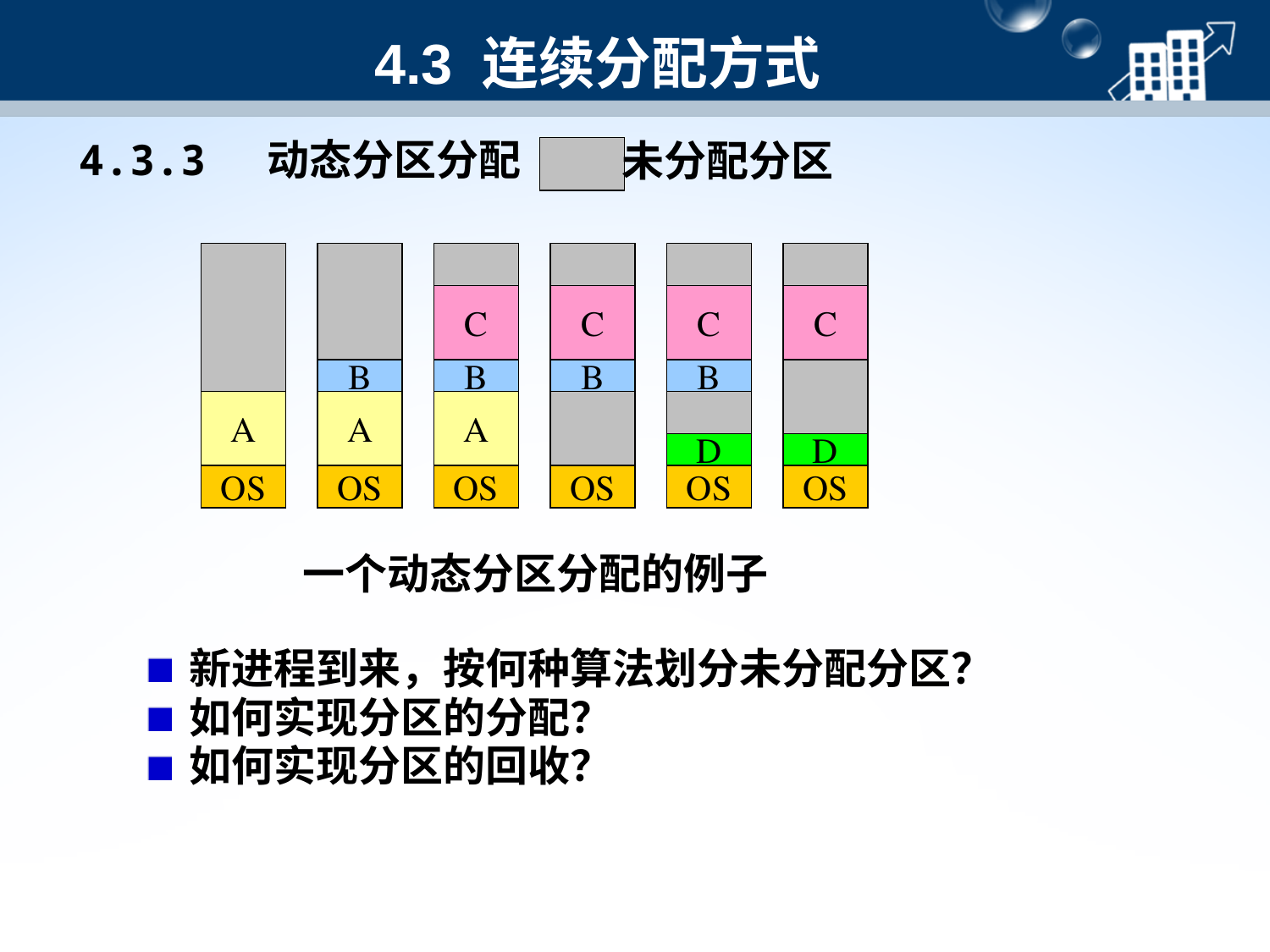

4.3 连续分配方式
4.3.3  动态分区分配

未分配分区

C
B
A
C
B
C
B
D
C
D
B
A
A
OS
OS
OS
OS
OS
OS
一个动态分区分配的例子
新进程到来，按何种算法划分未分配分区？
如何实现分区的分配？
如何实现分区的回收？